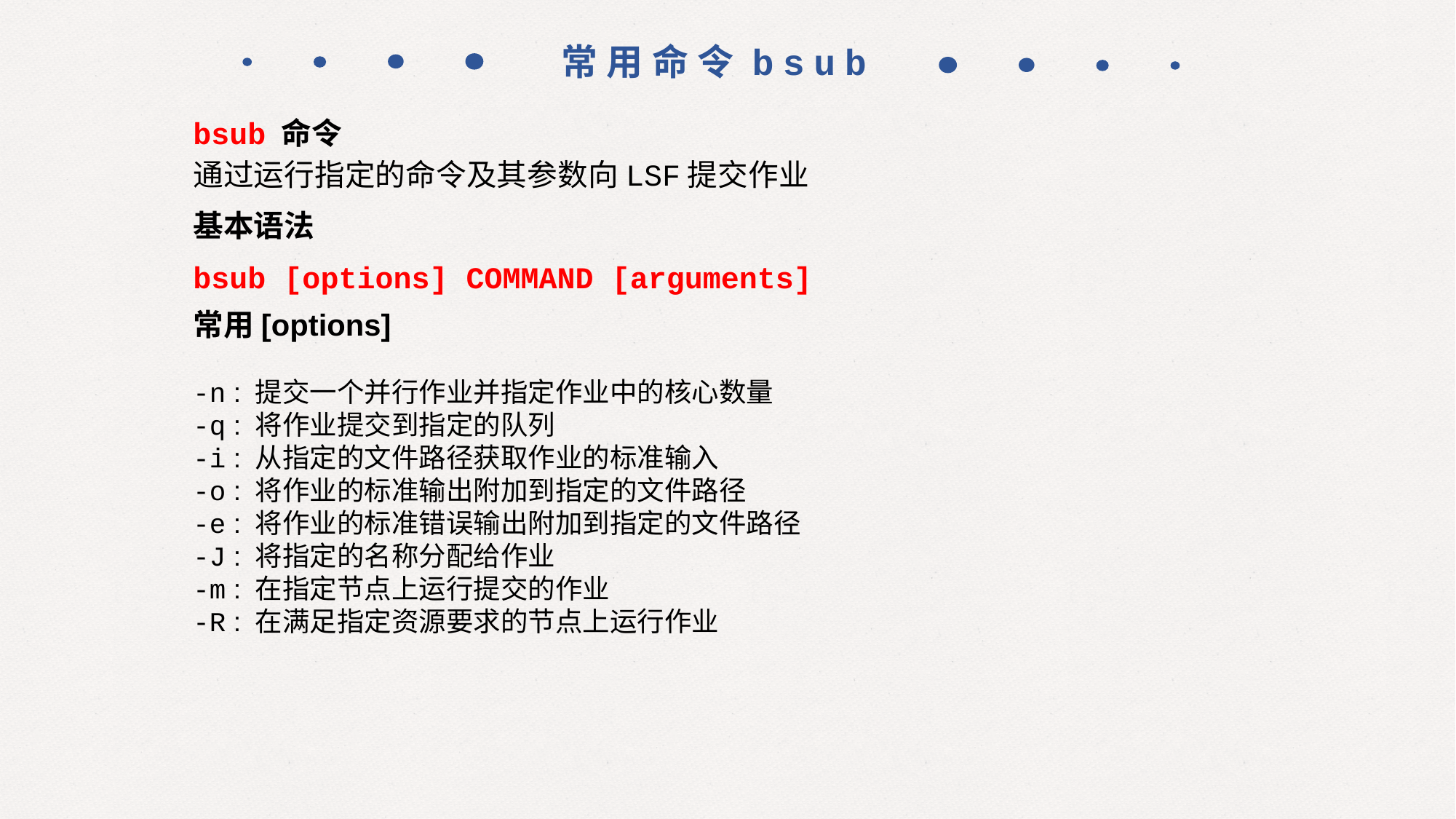

常用命令bsub

bsub 命令
通过运行指定的命令及其参数向LSF提交作业
基本语法
bsub [options] COMMAND [arguments]
常用[options]

-n : 提交一个并行作业并指定作业中的核心数量
-q : 将作业提交到指定的队列
-i : 从指定的文件路径获取作业的标准输入
-o : 将作业的标准输出附加到指定的文件路径
-e : 将作业的标准错误输出附加到指定的文件路径
-J : 将指定的名称分配给作业
-m : 在指定节点上运行提交的作业
-R : 在满足指定资源要求的节点上运行作业